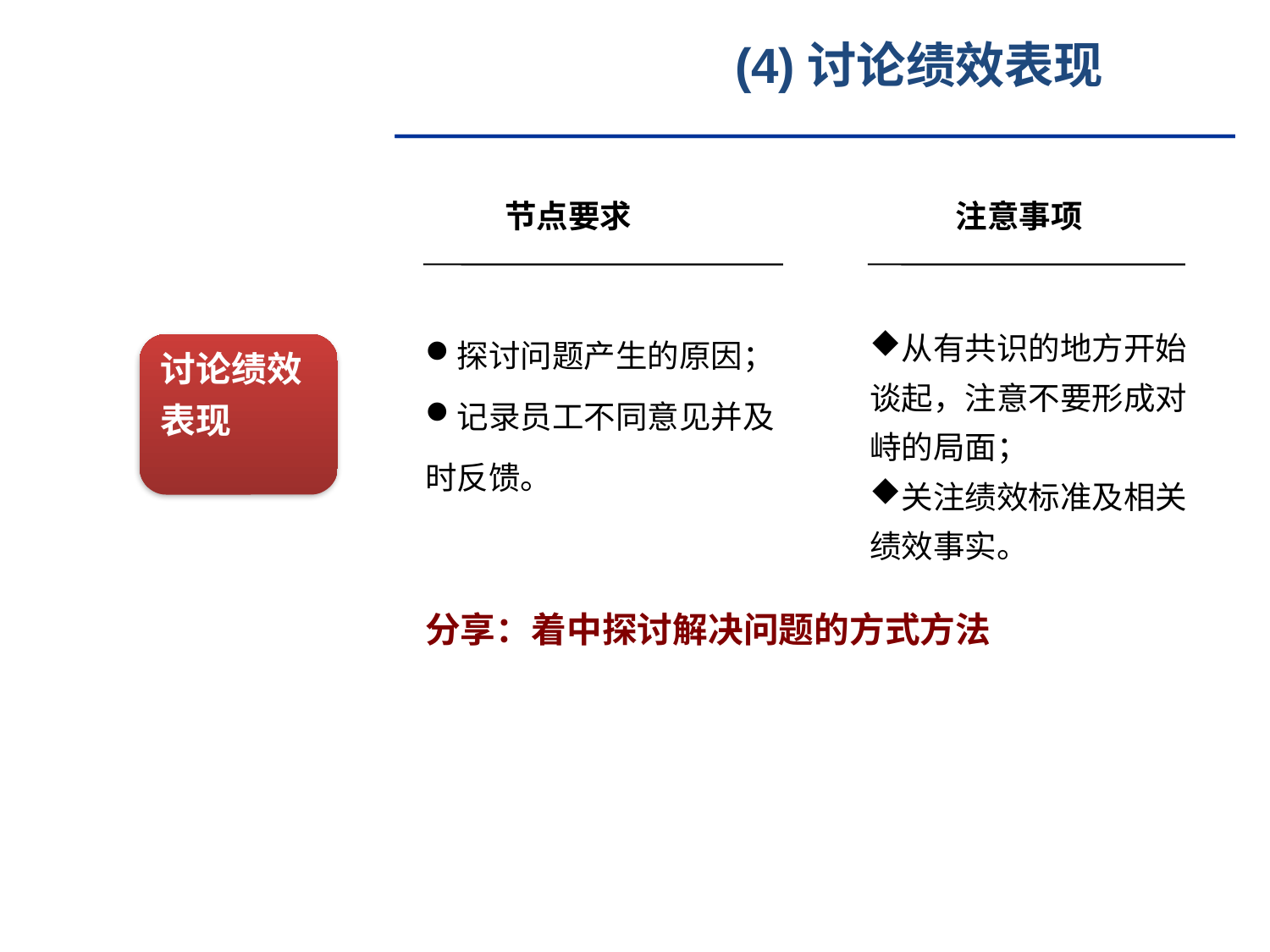

(4)讨论绩效表现

节点要求
注意事项

探讨问题产生的原因；
记录员工不同意见并及时反馈。
从有共识的地方开始谈起，注意不要形成对峙的局面；
关注绩效标准及相关绩效事实。

讨论绩效
表现
分享：着中探讨解决问题的方式方法